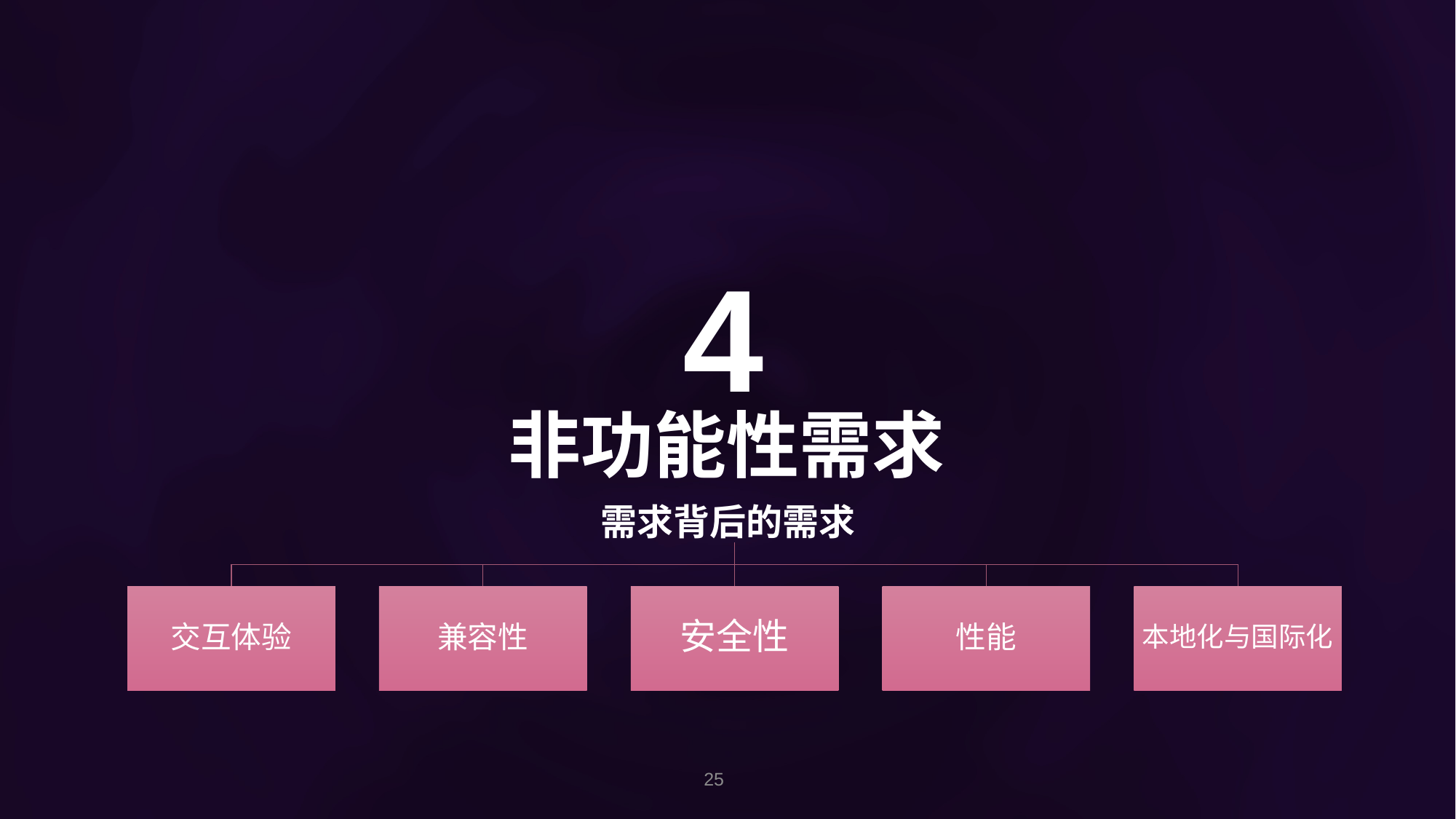

4

交互体验
兼容性
安全性
性能
本地化与国际化
非功能性需求
需求背后的需求
25